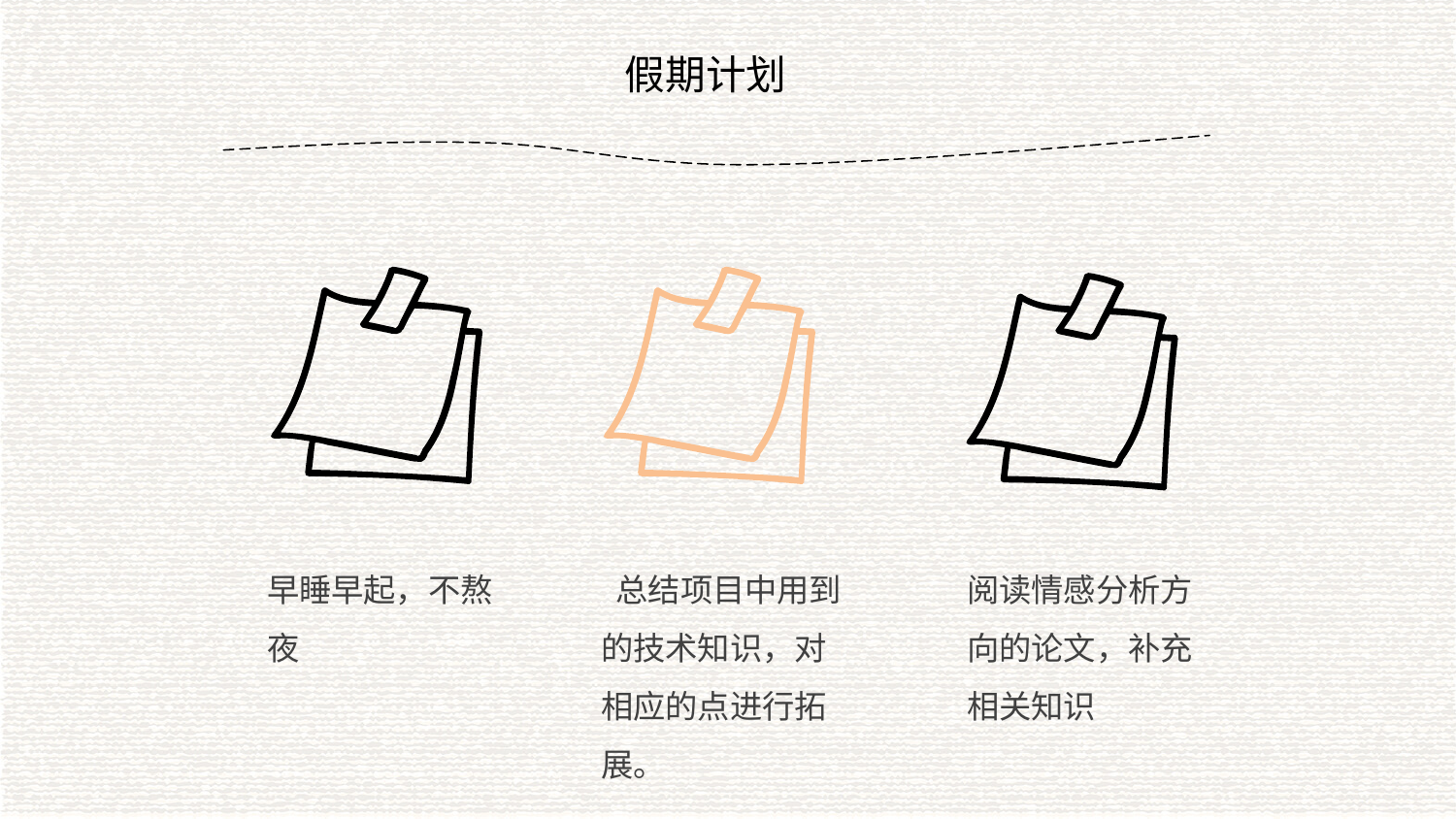

假期计划

早睡早起，不熬夜
阅读情感分析方向的论文，补充相关知识
 总结项目中用到的技术知识，对相应的点进行拓展。